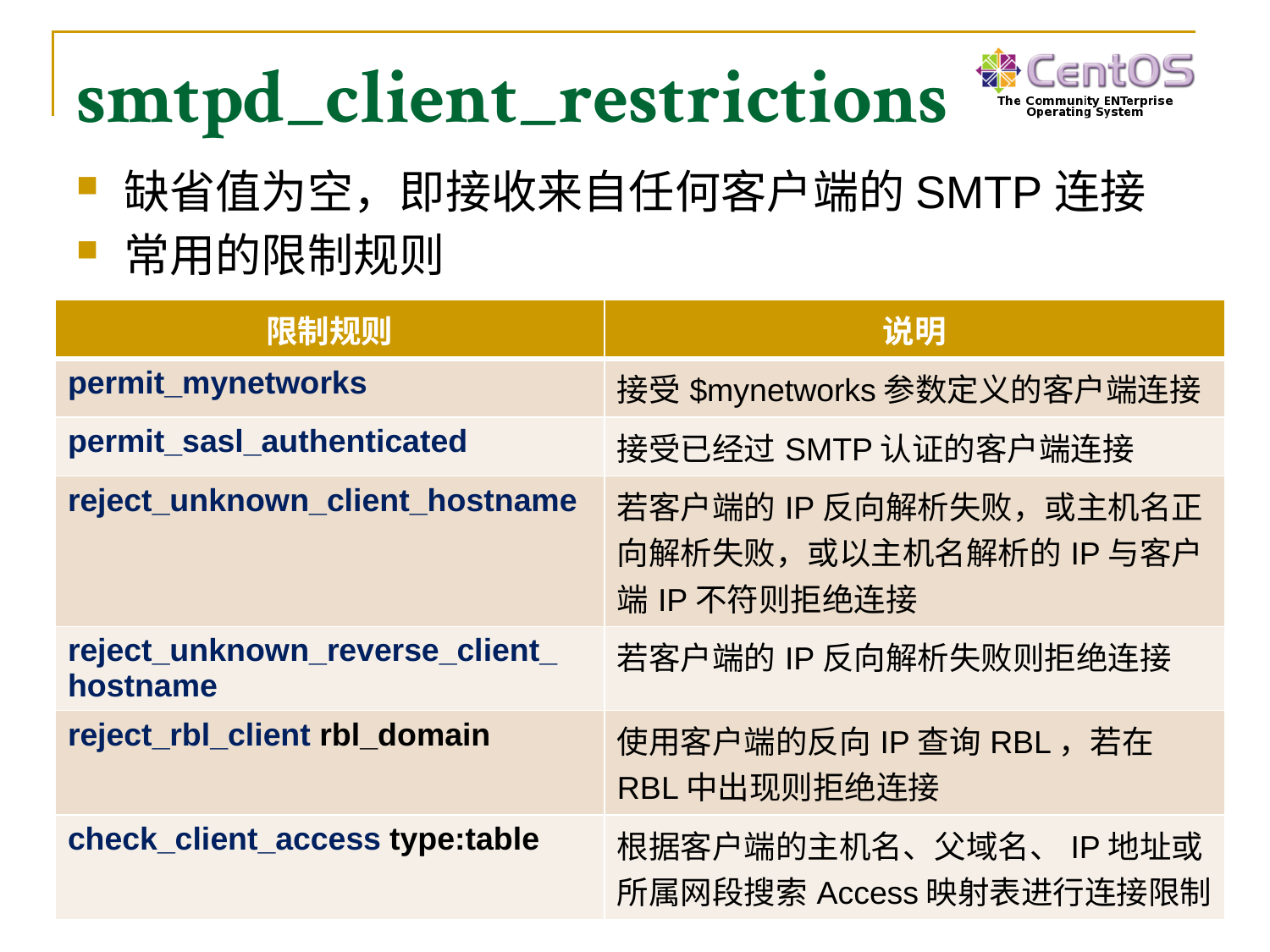

# smtpd_client_restrictions
缺省值为空，即接收来自任何客户端的SMTP连接
常用的限制规则
| 限制规则 | 说明 |
| --- | --- |
| permit\_mynetworks | 接受$mynetworks参数定义的客户端连接 |
| permit\_sasl\_authenticated | 接受已经过SMTP认证的客户端连接 |
| reject\_unknown\_client\_hostname | 若客户端的IP反向解析失败，或主机名正向解析失败，或以主机名解析的IP与客户端IP不符则拒绝连接 |
| reject\_unknown\_reverse\_client\_ hostname | 若客户端的IP反向解析失败则拒绝连接 |
| reject\_rbl\_client rbl\_domain | 使用客户端的反向IP查询RBL，若在RBL中出现则拒绝连接 |
| check\_client\_access type:table | 根据客户端的主机名、父域名、IP地址或所属网段搜索Access映射表进行连接限制 |
梁如军（linuxbooks@126.com）
Creative Commons License（BY-NC-SA）
2018年11月13日
85